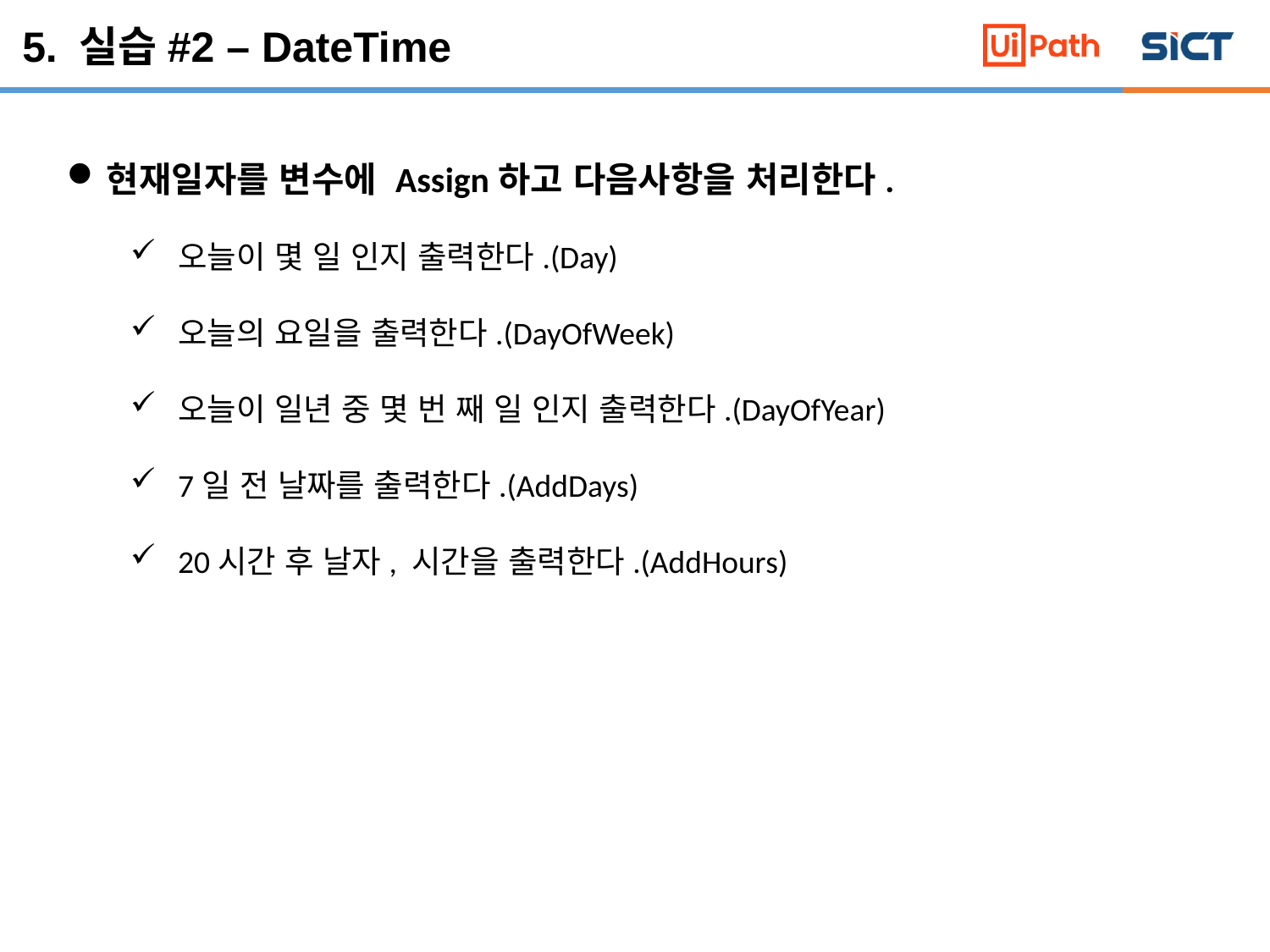

5. 실습#2 – DateTime
현재일자를 변수에 Assign하고 다음사항을 처리한다.
오늘이 몇 일 인지 출력한다.(Day)
오늘의 요일을 출력한다.(DayOfWeek)
오늘이 일년 중 몇 번 째 일 인지 출력한다.(DayOfYear)
7일 전 날짜를 출력한다.(AddDays)
20시간 후 날자, 시간을 출력한다.(AddHours)